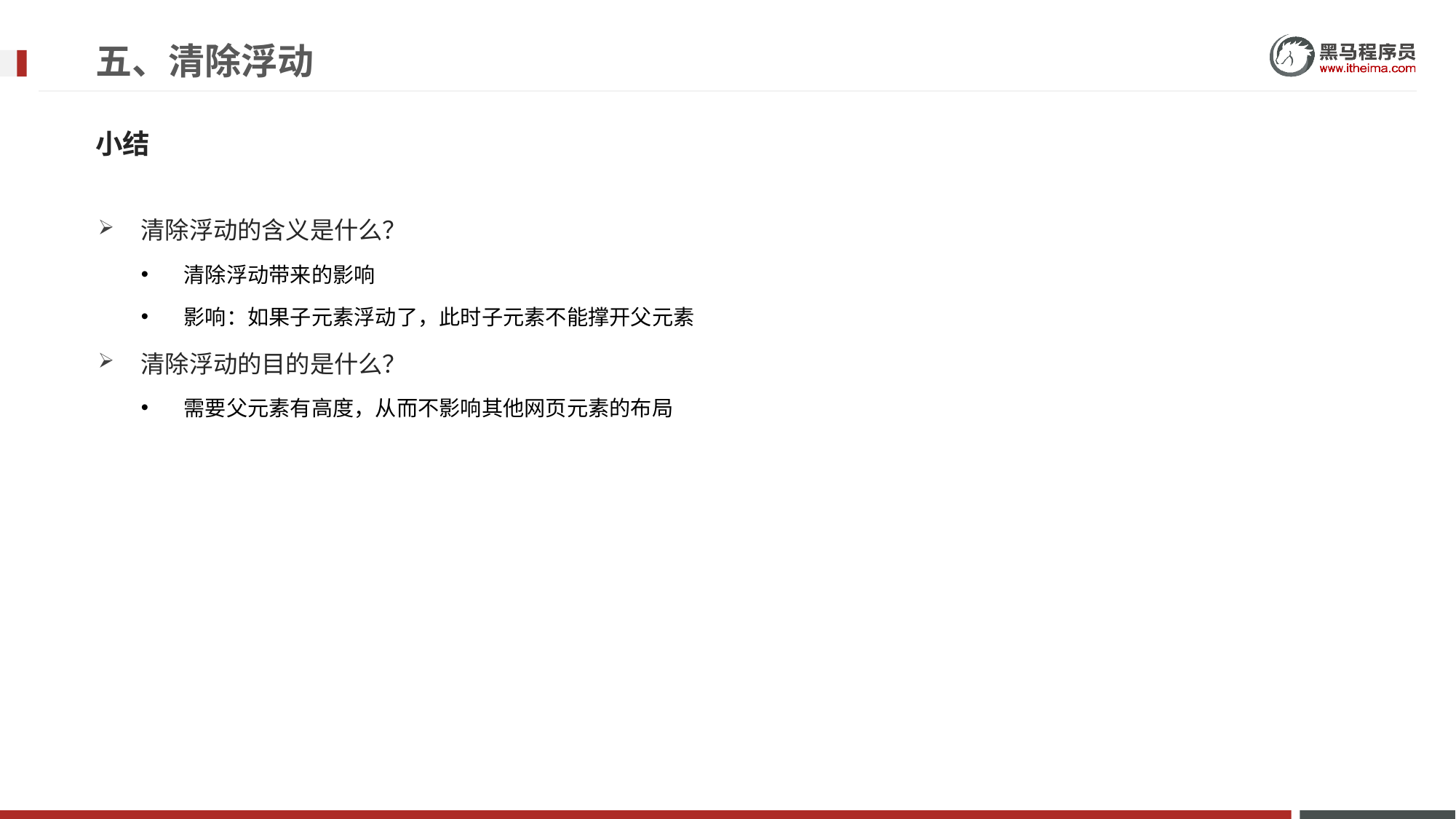

# 五、清除浮动
小结
清除浮动的含义是什么？
清除浮动带来的影响
影响：如果子元素浮动了，此时子元素不能撑开父元素
清除浮动的目的是什么？
需要父元素有高度，从而不影响其他网页元素的布局